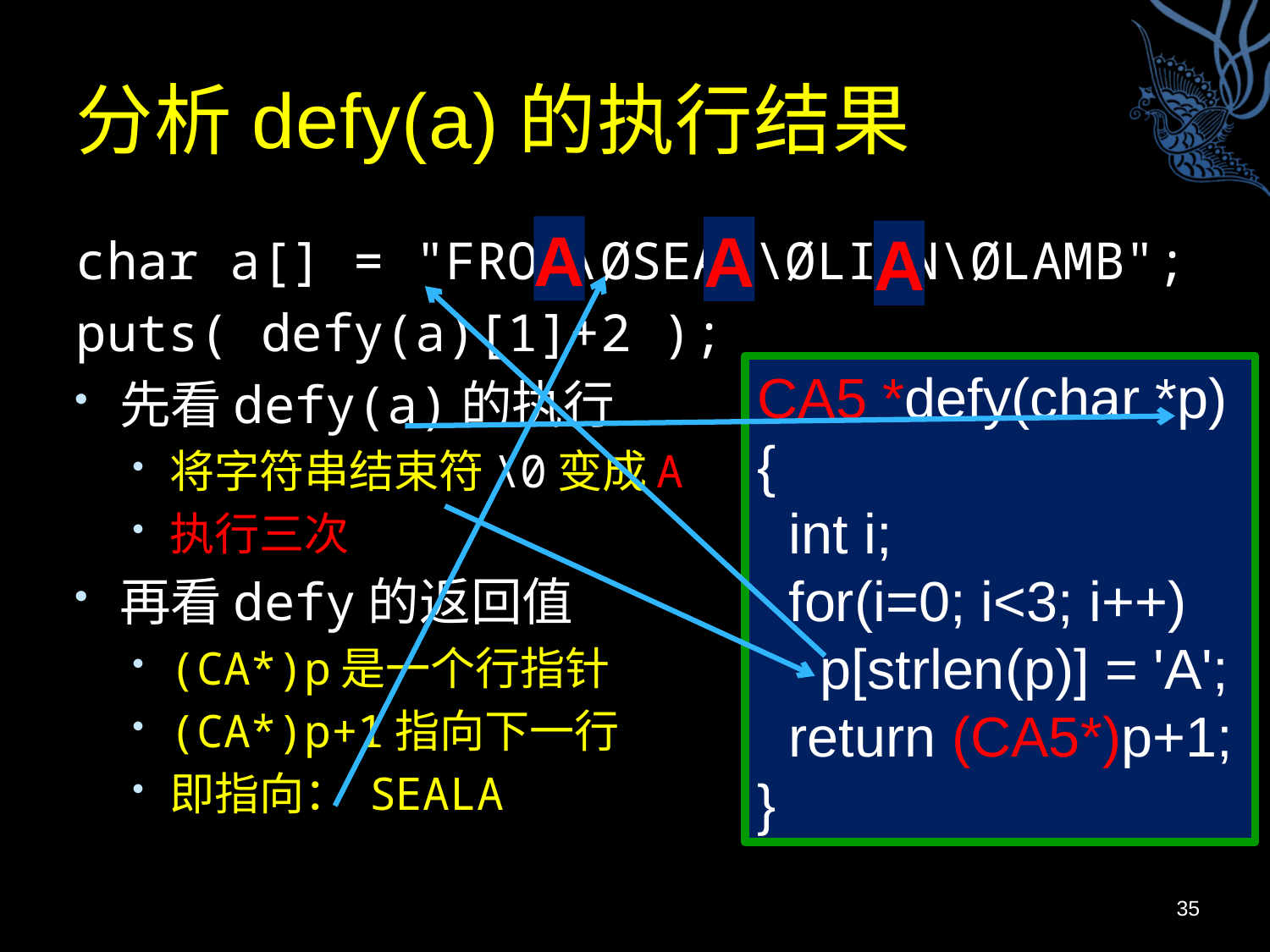

# 分析defy(a)的执行结果
A
A
A
char a[] = "FROG\ØSEAL\ØLION\ØLAMB";
puts( defy(a)[1]+2 );
先看defy(a)的执行
将字符串结束符\0变成A
执行三次
再看defy的返回值
(CA*)p是一个行指针
(CA*)p+1指向下一行
即指向： SEALA

CA5 *defy(char *p)
{
  int i;
  for(i=0; i<3; i++)
    p[strlen(p)] = 'A';
  return (CA5*)p+1;
}
35